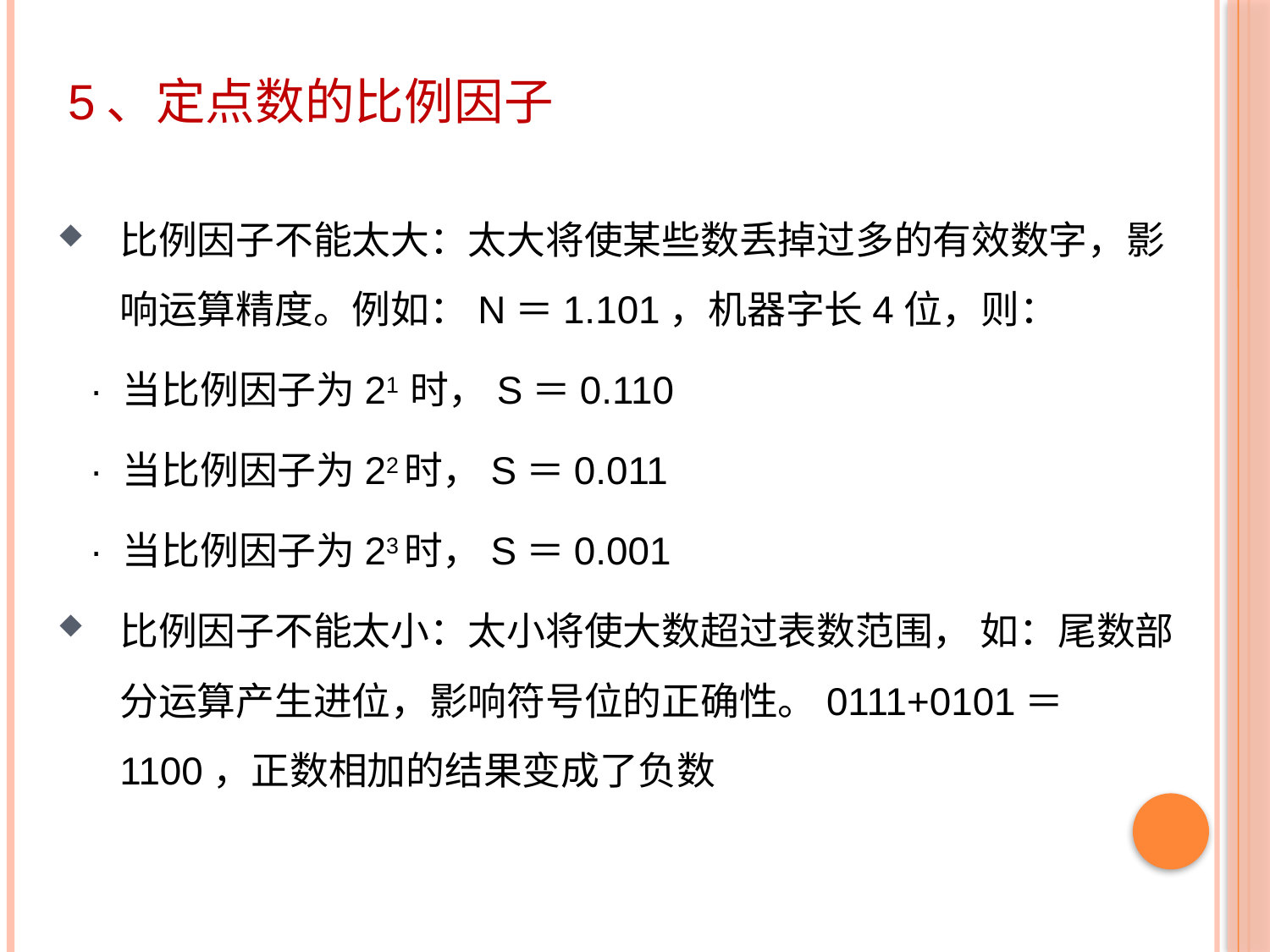

# 5、定点数的比例因子
比例因子不能太大：太大将使某些数丢掉过多的有效数字，影响运算精度。例如：N＝1.101，机器字长4位，则：
   · 当比例因子为21 时，S＝0.110
   · 当比例因子为22时，S＝0.011
   · 当比例因子为23时，S＝0.001
比例因子不能太小：太小将使大数超过表数范围， 如：尾数部分运算产生进位，影响符号位的正确性。0111+0101＝1100，正数相加的结果变成了负数